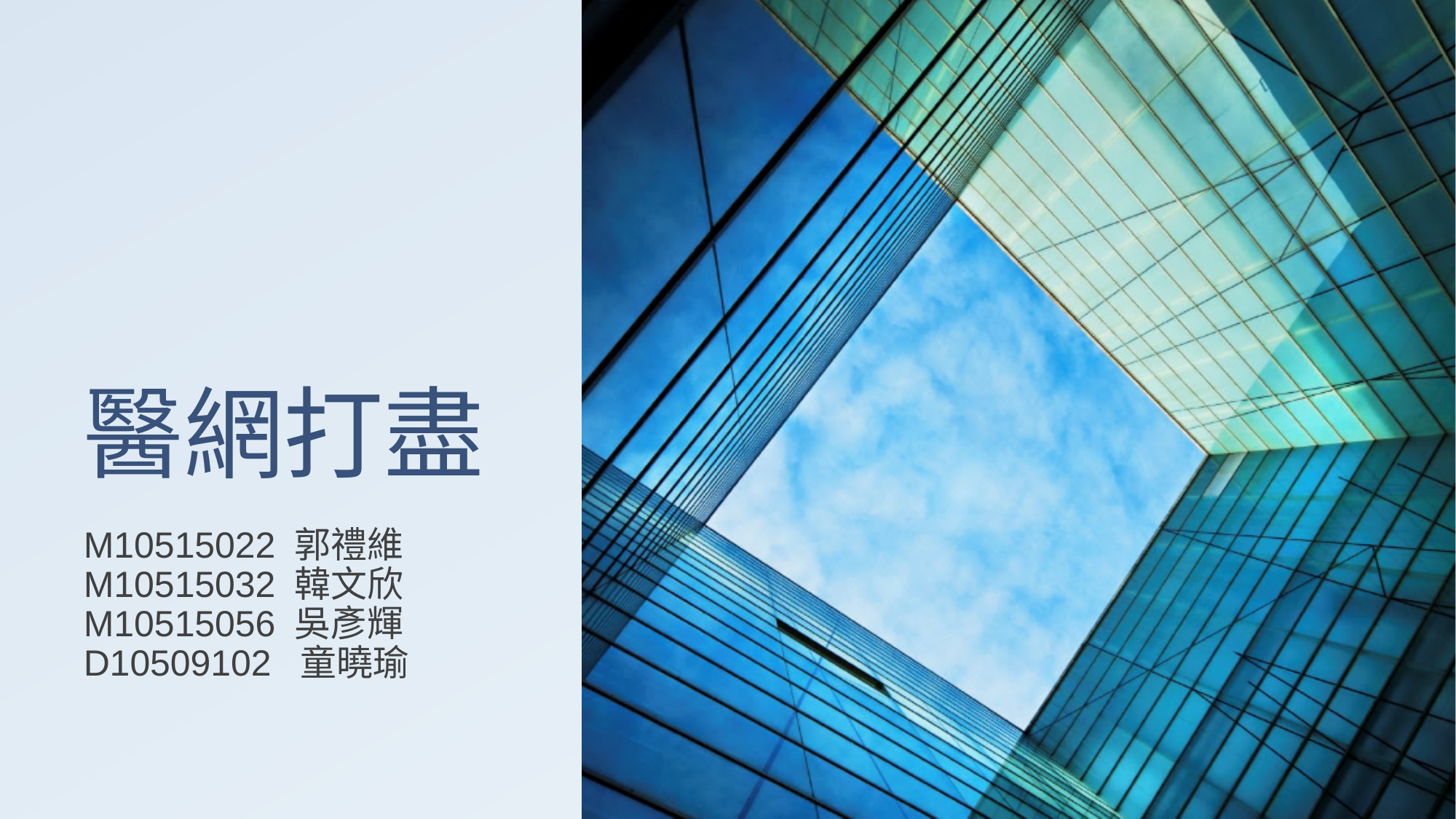

# 醫網打盡
M10515022 郭禮維
M10515032 韓文欣
M10515056 吳彥輝
D10509102  童曉瑜